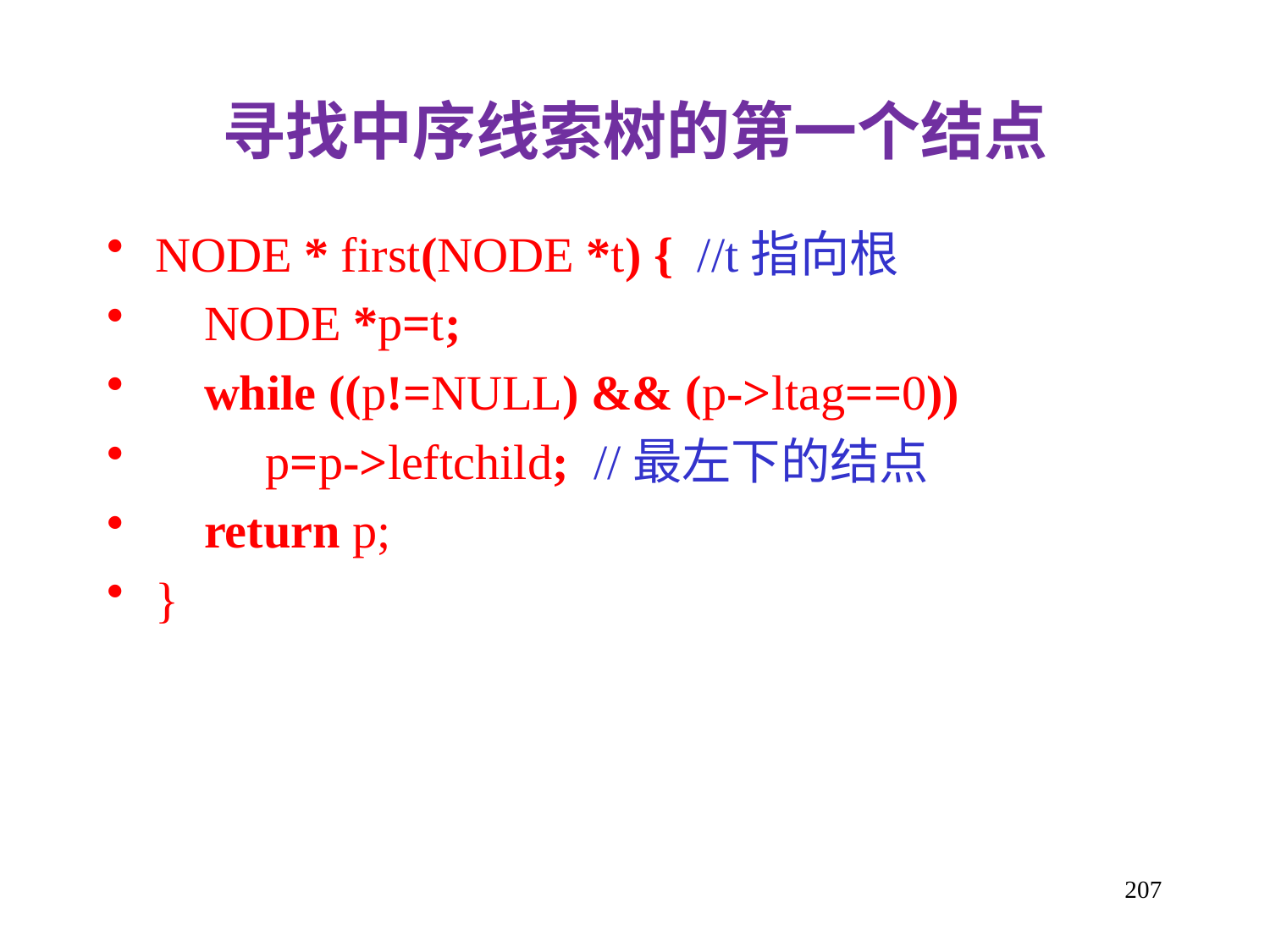

寻找中序线索树的第一个结点
NODE * first(NODE *t) {  //t指向根
    NODE *p=t;
    while ((p!=NULL) && (p->ltag==0))
         p=p->leftchild;  //最左下的结点
    return p;
}

207